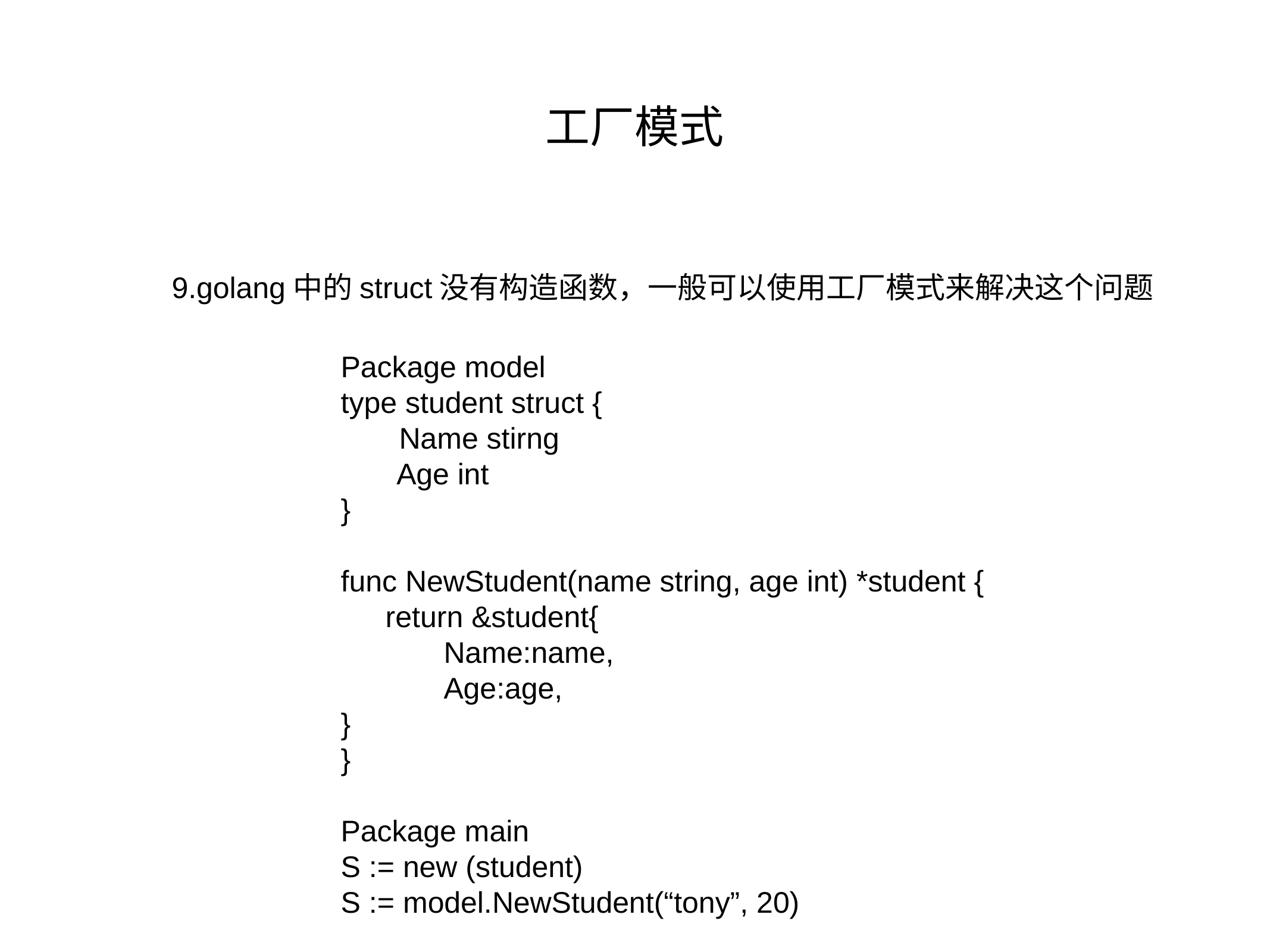

工厂模式
9.golang中的struct没有构造函数，一般可以使用工厂模式来解决这个问题
Package model
type student struct {
       Name stirng
    Age int
}

func NewStudent(name string, age int) *student {
return &student{
       Name:name,
       Age:age,
}
}

Package main
S := new (student)
S := model.NewStudent(“tony”, 20)